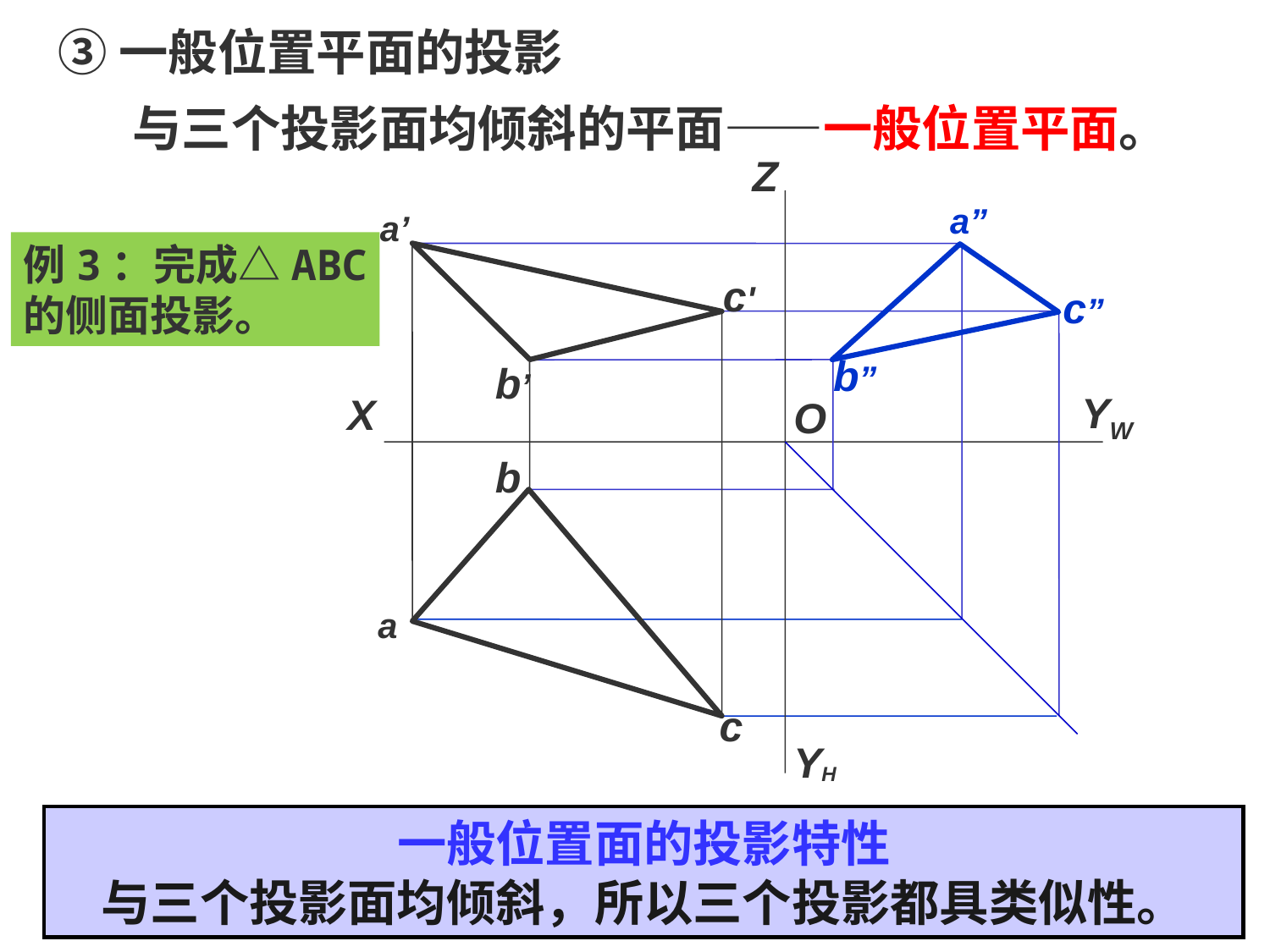

③一般位置平面的投影

 与三个投影面均倾斜的平面——一般位置平面。
Z

 X
YW
O

YH
a”
a’
例3：完成△ABC
的侧面投影。

c'
c”

b”
b’

b

a

c

一般位置面的投影特性
与三个投影面均倾斜，所以三个投影都具类似性。
14